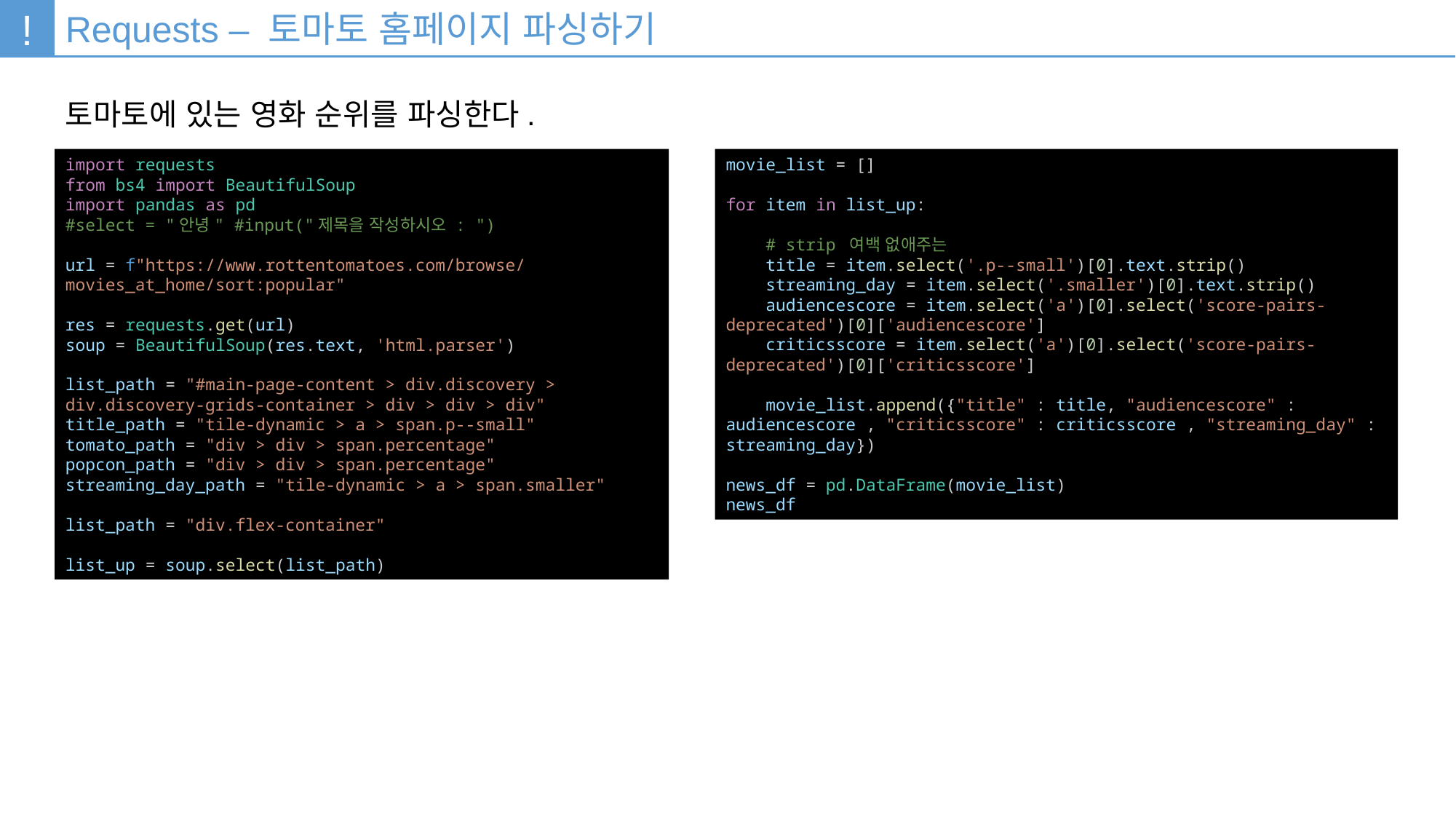

!
Requests – 토마토 홈페이지 파싱하기
토마토에 있는 영화 순위를 파싱한다.
import requests
from bs4 import BeautifulSoup
import pandas as pd
#select = "안녕" #input("제목을 작성하시오 : ")
url = f"https://www.rottentomatoes.com/browse/movies_at_home/sort:popular"
res = requests.get(url)
soup = BeautifulSoup(res.text, 'html.parser')
list_path = "#main-page-content > div.discovery > div.discovery-grids-container > div > div > div"
title_path = "tile-dynamic > a > span.p--small"
tomato_path = "div > div > span.percentage"
popcon_path = "div > div > span.percentage"
streaming_day_path = "tile-dynamic > a > span.smaller"
list_path = "div.flex-container"
list_up = soup.select(list_path)
movie_list = []
for item in list_up:

    # strip 여백 없애주는
    title = item.select('.p--small')[0].text.strip()
    streaming_day = item.select('.smaller')[0].text.strip()
    audiencescore = item.select('a')[0].select('score-pairs-deprecated')[0]['audiencescore']
    criticsscore = item.select('a')[0].select('score-pairs-deprecated')[0]['criticsscore']

    movie_list.append({"title" : title, "audiencescore" : audiencescore , "criticsscore" : criticsscore , "streaming_day" : streaming_day})

news_df = pd.DataFrame(movie_list)
news_df